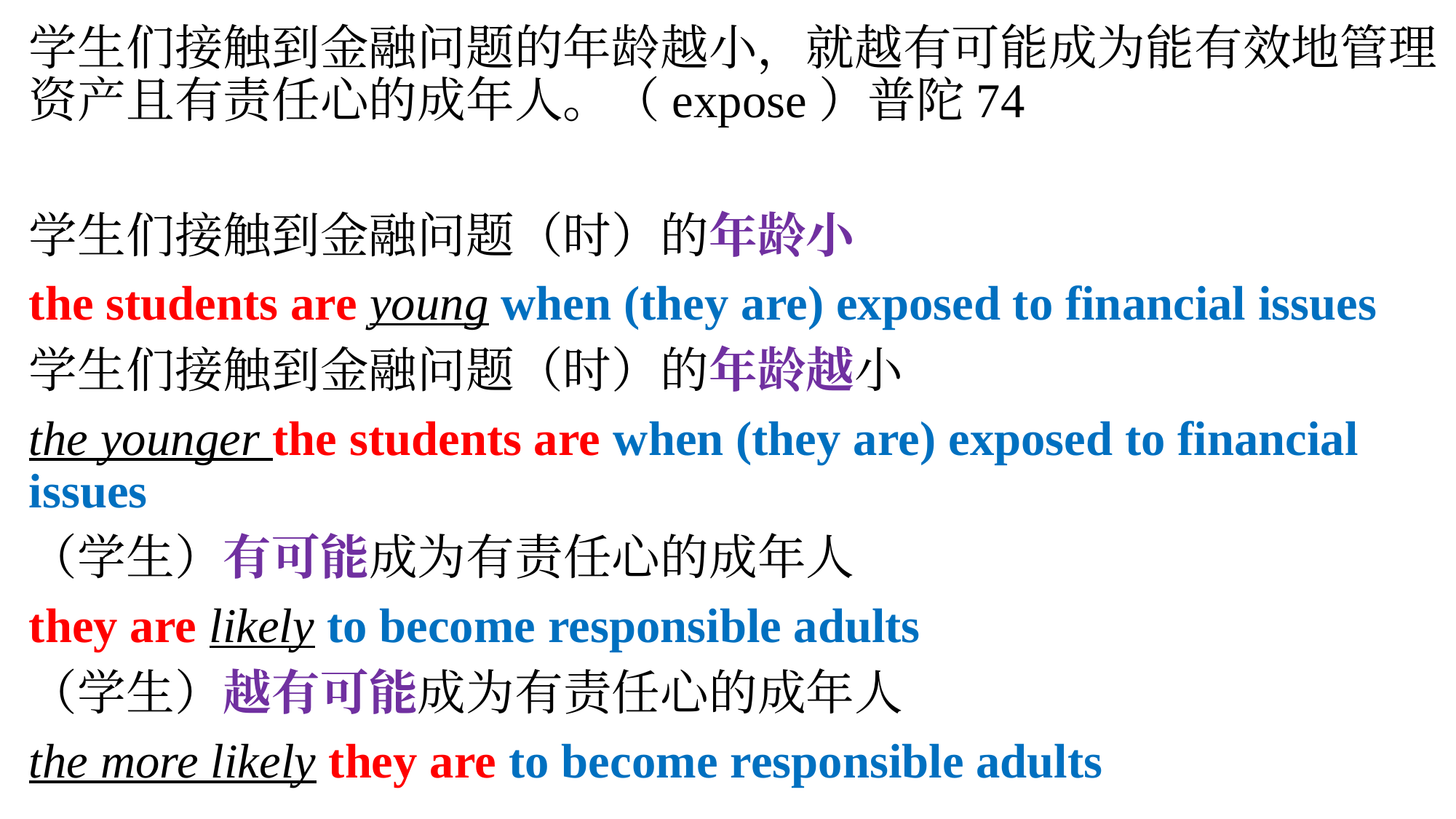

学生们接触到金融问题的年龄越小，就越有可能成为能有效地管理资产且有责任心的成年人。（expose）普陀74

学生们接触到金融问题（时）的年龄小
the students are young when (they are) exposed to financial issues
学生们接触到金融问题（时）的年龄越小
the younger the students are when (they are) exposed to financial issues
（学生）有可能成为有责任心的成年人
they are likely to become responsible adults
（学生）越有可能成为有责任心的成年人
the more likely they are to become responsible adults